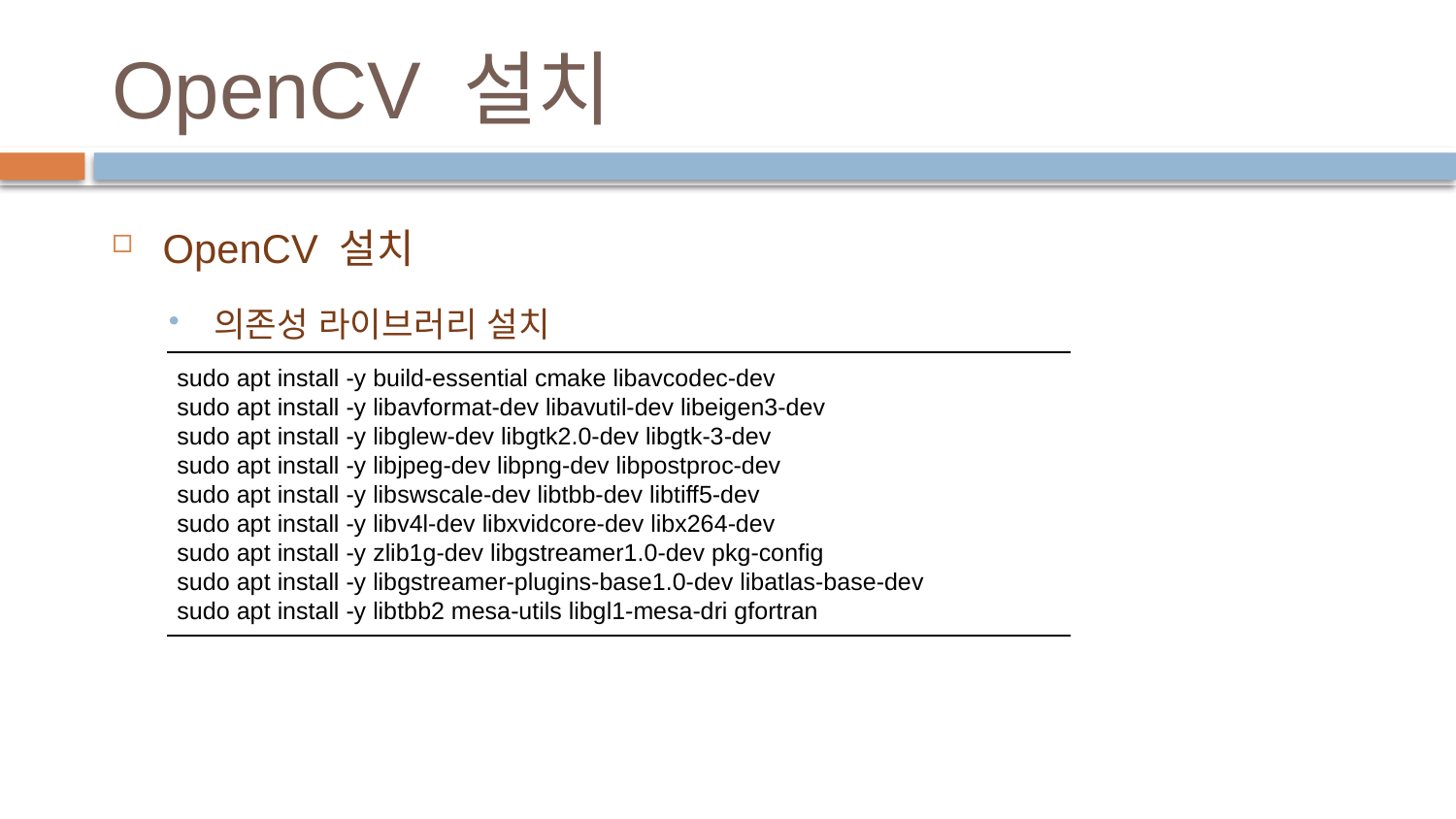

# OpenCV 설치
OpenCV 설치
의존성 라이브러리 설치
| sudo apt install -y build-essential cmake libavcodec-dev sudo apt install -y libavformat-dev libavutil-dev libeigen3-dev sudo apt install -y libglew-dev libgtk2.0-dev libgtk-3-dev sudo apt install -y libjpeg-dev libpng-dev libpostproc-dev sudo apt install -y libswscale-dev libtbb-dev libtiff5-dev sudo apt install -y libv4l-dev libxvidcore-dev libx264-dev sudo apt install -y zlib1g-dev libgstreamer1.0-dev pkg-config sudo apt install -y libgstreamer-plugins-base1.0-dev libatlas-base-dev sudo apt install -y libtbb2 mesa-utils libgl1-mesa-dri gfortran |
| --- |